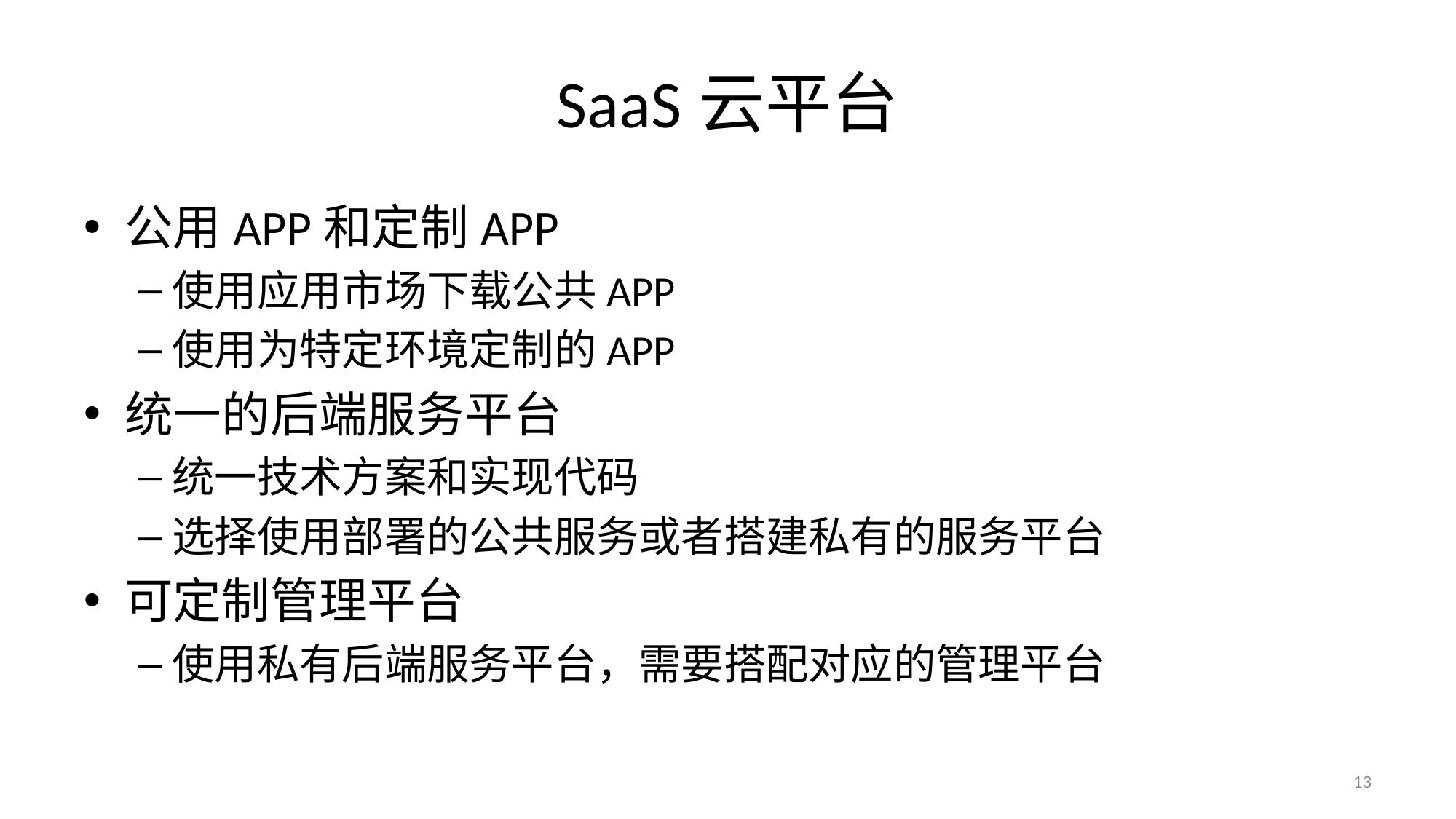

# SaaS云平台
公用APP和定制APP
使用应用市场下载公共APP
使用为特定环境定制的APP
统一的后端服务平台
统一技术方案和实现代码
选择使用部署的公共服务或者搭建私有的服务平台
可定制管理平台
使用私有后端服务平台，需要搭配对应的管理平台

13